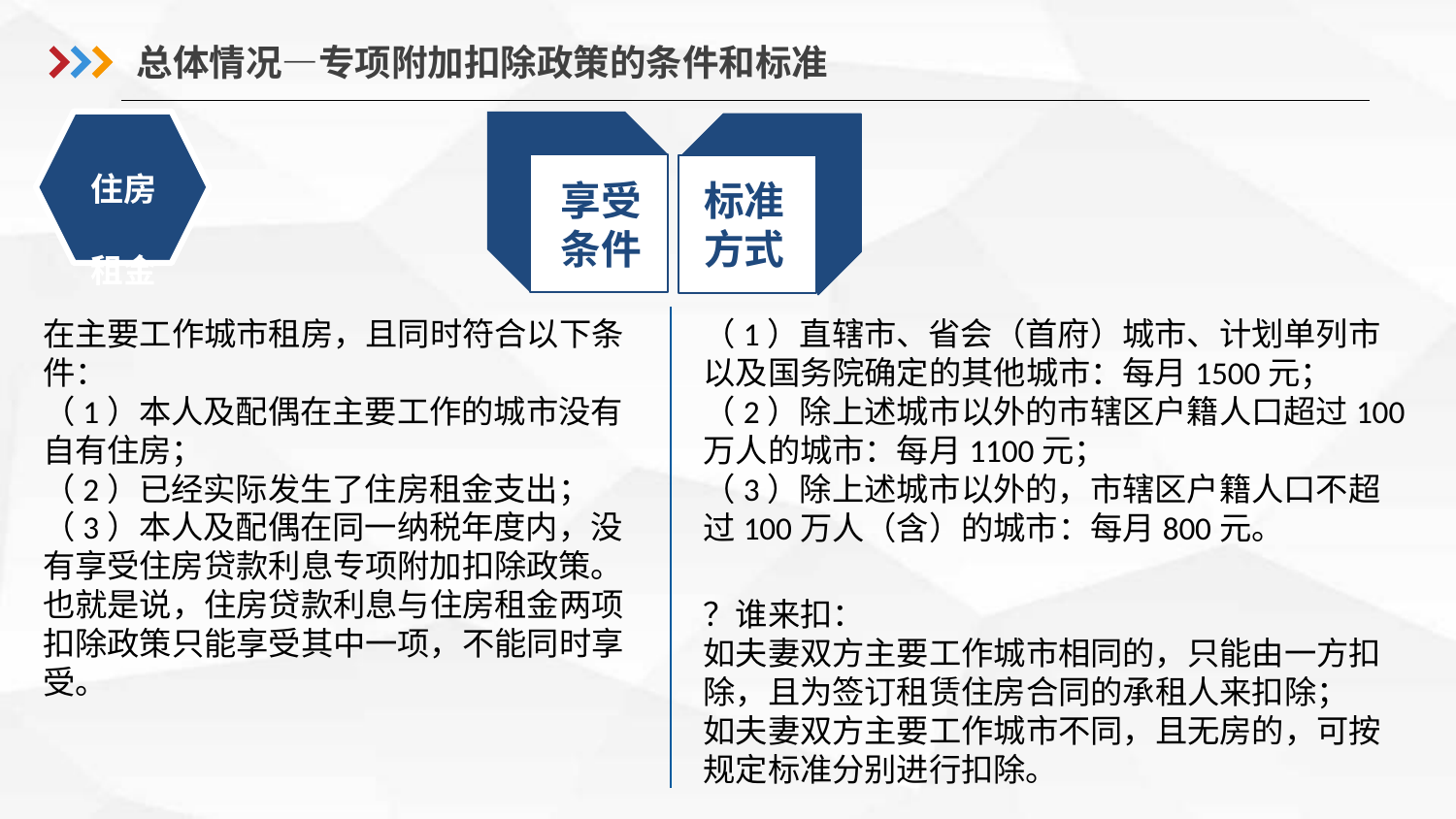

总体情况—专项附加扣除政策的条件和标准

住房
租金

享受
条件

标准
方式
在主要工作城市租房，且同时符合以下条件：
（1）本人及配偶在主要工作的城市没有自有住房；
（2）已经实际发生了住房租金支出；
（3）本人及配偶在同一纳税年度内，没有享受住房贷款利息专项附加扣除政策。也就是说，住房贷款利息与住房租金两项
扣除政策只能享受其中一项，不能同时享受。
（1）直辖市、省会（首府）城市、计划单列市以及国务院确定的其他城市：每月1500元；
（2）除上述城市以外的市辖区户籍人口超过100万人的城市：每月1100元；
（3）除上述城市以外的，市辖区户籍人口不超过100万人（含）的城市：每月800元。

？谁来扣：
如夫妻双方主要工作城市相同的，只能由一方扣除，且为签订租赁住房合同的承租人来扣除；
如夫妻双方主要工作城市不同，且无房的，可按规定标准分别进行扣除。